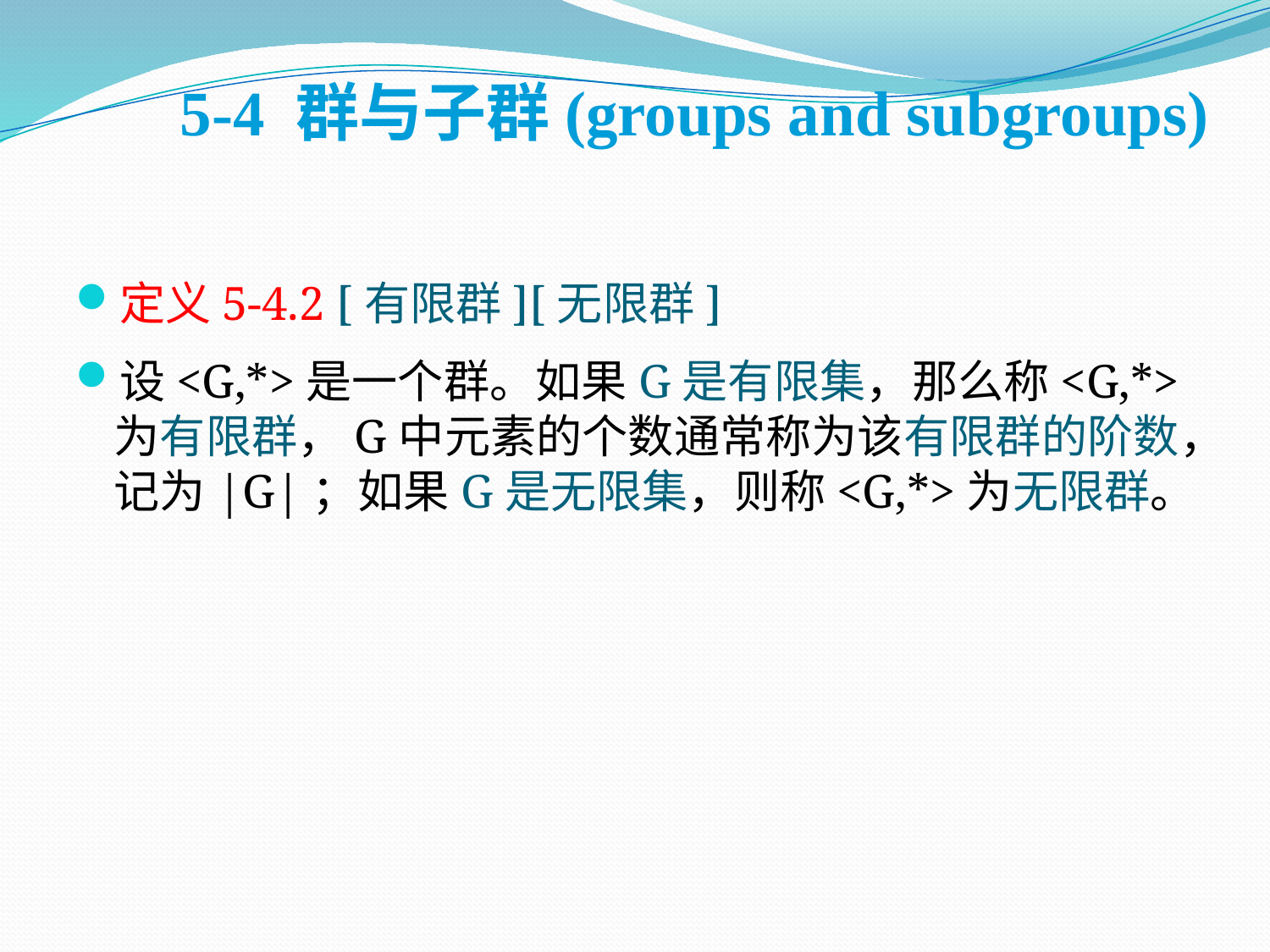

定义5-4.2 [有限群][无限群]
设<G,*>是一个群。如果G是有限集，那么称<G,*>为有限群，G中元素的个数通常称为该有限群的阶数，记为|G|；如果G是无限集，则称<G,*>为无限群。
5-4 群与子群(groups and subgroups)